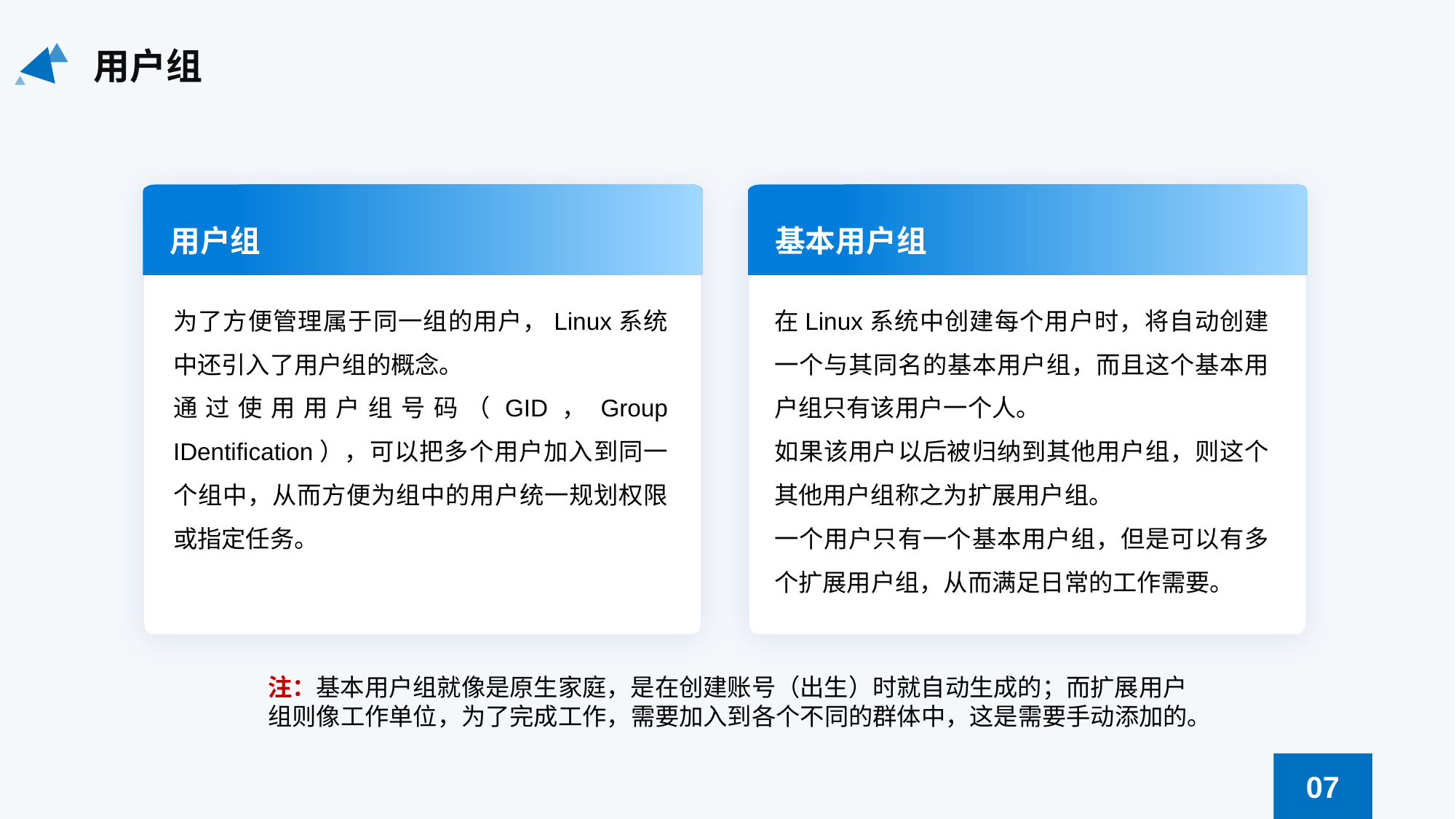

用户组

用户组
基本用户组
在Linux系统中创建每个用户时，将自动创建一个与其同名的基本用户组，而且这个基本用户组只有该用户一个人。
如果该用户以后被归纳到其他用户组，则这个其他用户组称之为扩展用户组。
一个用户只有一个基本用户组，但是可以有多个扩展用户组，从而满足日常的工作需要。
为了方便管理属于同一组的用户，Linux系统中还引入了用户组的概念。
通过使用用户组号码（GID，Group IDentification），可以把多个用户加入到同一个组中，从而方便为组中的用户统一规划权限或指定任务。
注：基本用户组就像是原生家庭，是在创建账号（出生）时就自动生成的；而扩展用户组则像工作单位，为了完成工作，需要加入到各个不同的群体中，这是需要手动添加的。

07